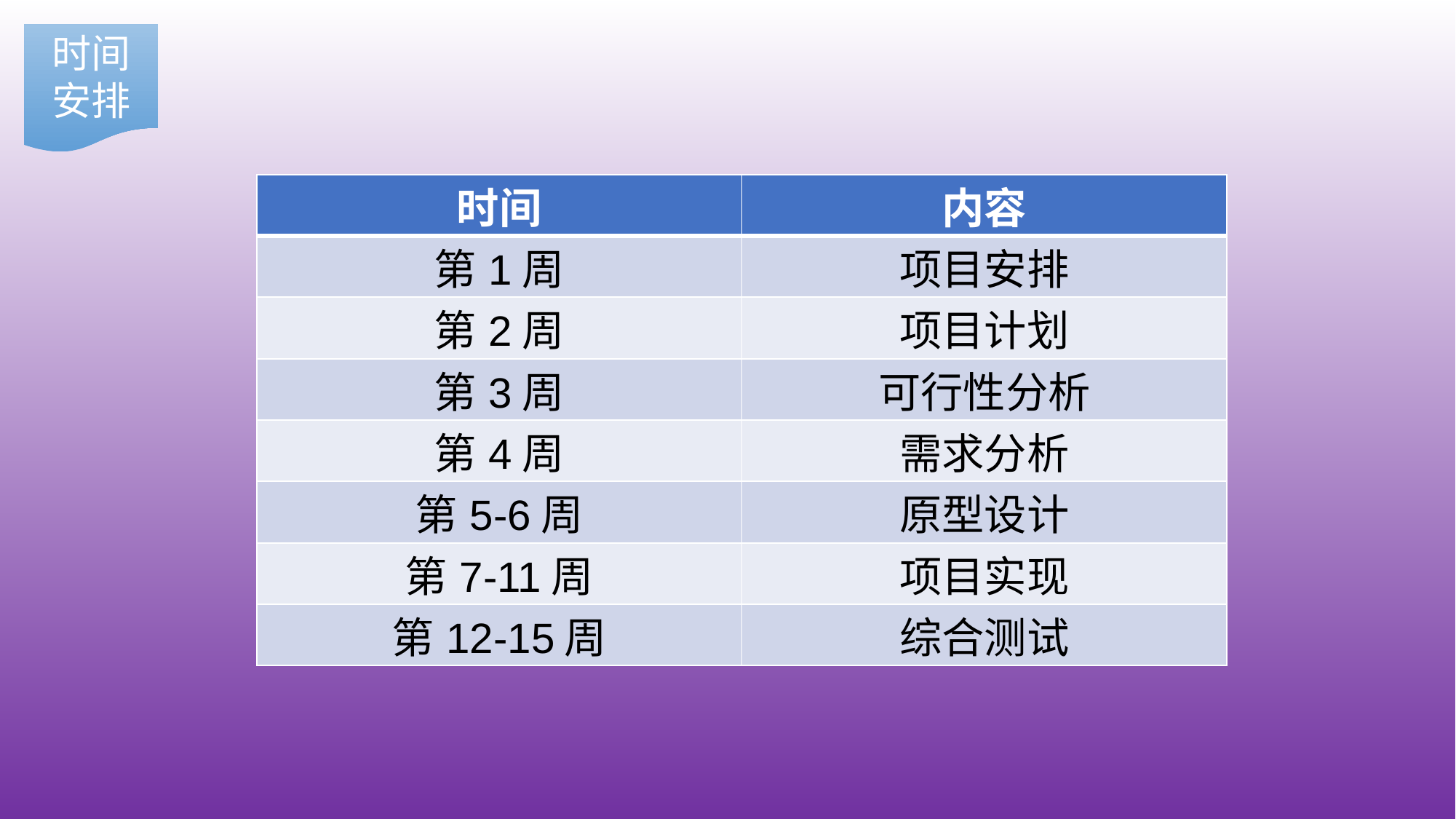

时间安排
| 时间 | 内容 |
| --- | --- |
| 第1周 | 项目安排 |
| 第2周 | 项目计划 |
| 第3周 | 可行性分析 |
| 第4周 | 需求分析 |
| 第5-6周 | 原型设计 |
| 第7-11周 | 项目实现 |
| 第12-15周 | 综合测试 |